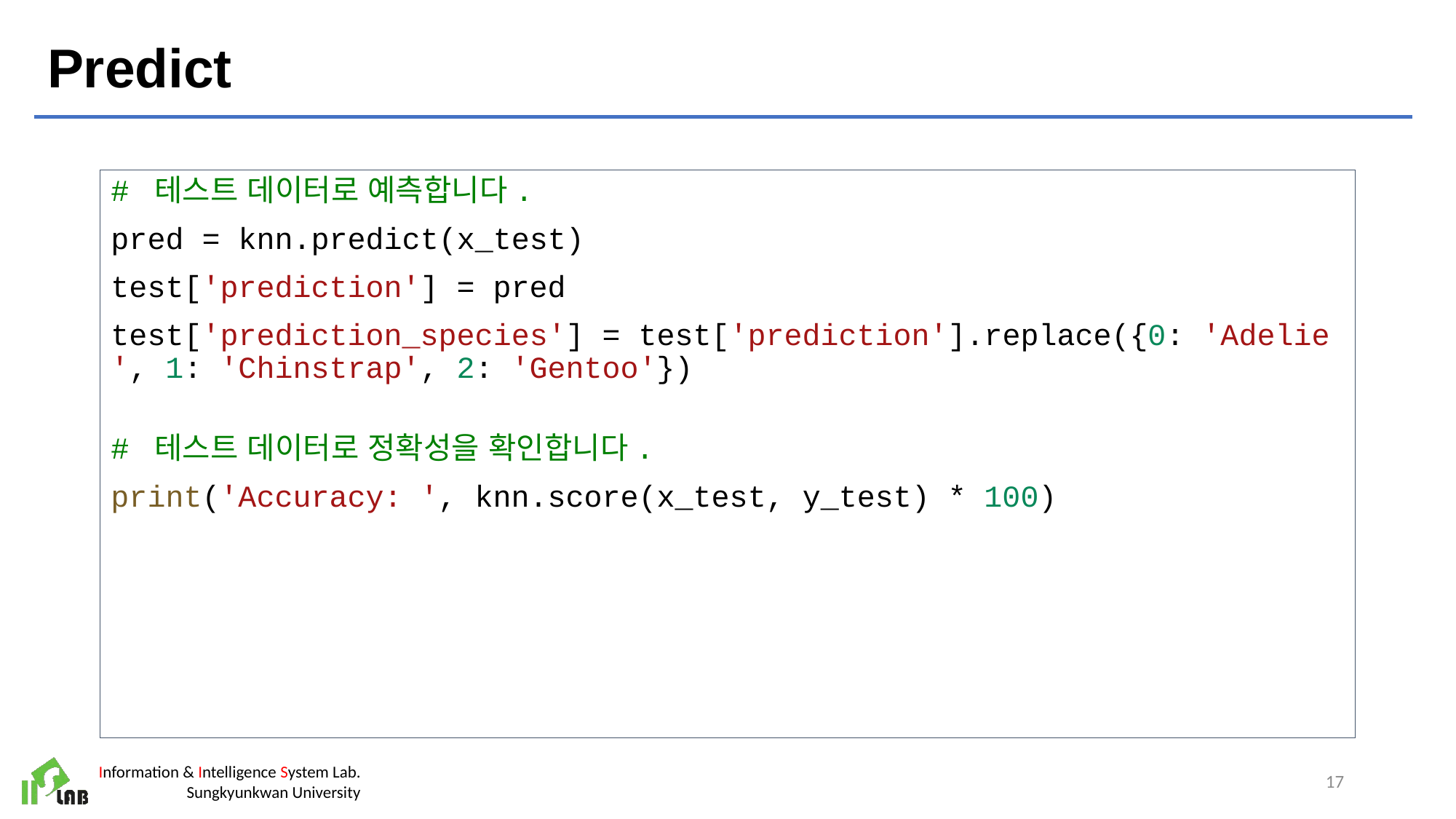

# Predict
# 테스트 데이터로 예측합니다.
pred = knn.predict(x_test)
test['prediction'] = pred
test['prediction_species'] = test['prediction'].replace({0: 'Adelie', 1: 'Chinstrap', 2: 'Gentoo'})
# 테스트 데이터로 정확성을 확인합니다.
print('Accuracy: ', knn.score(x_test, y_test) * 100)
17